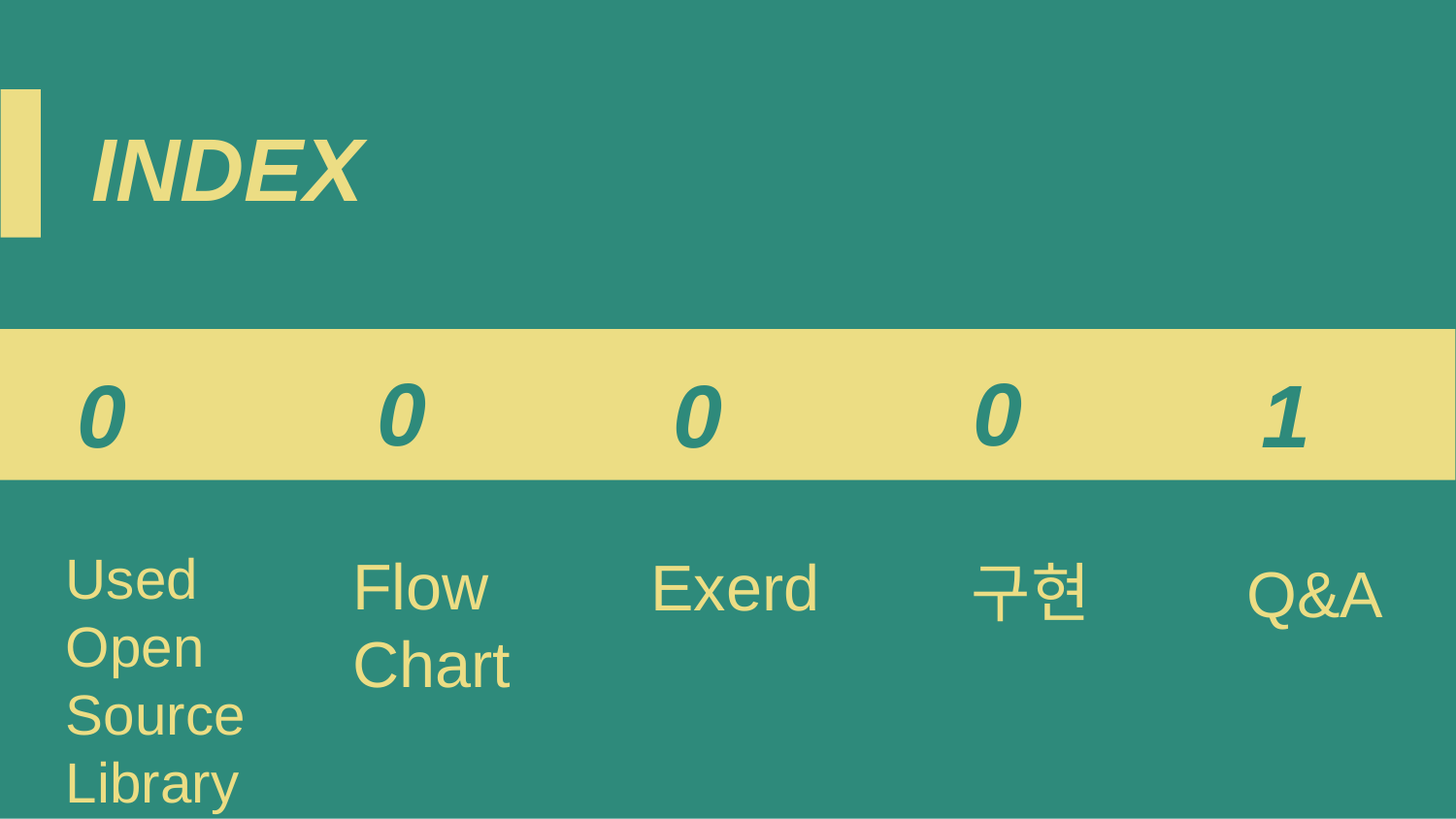

INDEX

07
09
10
06
08
Used Open Source Library
Flow Chart
Exerd
구현
Q&A